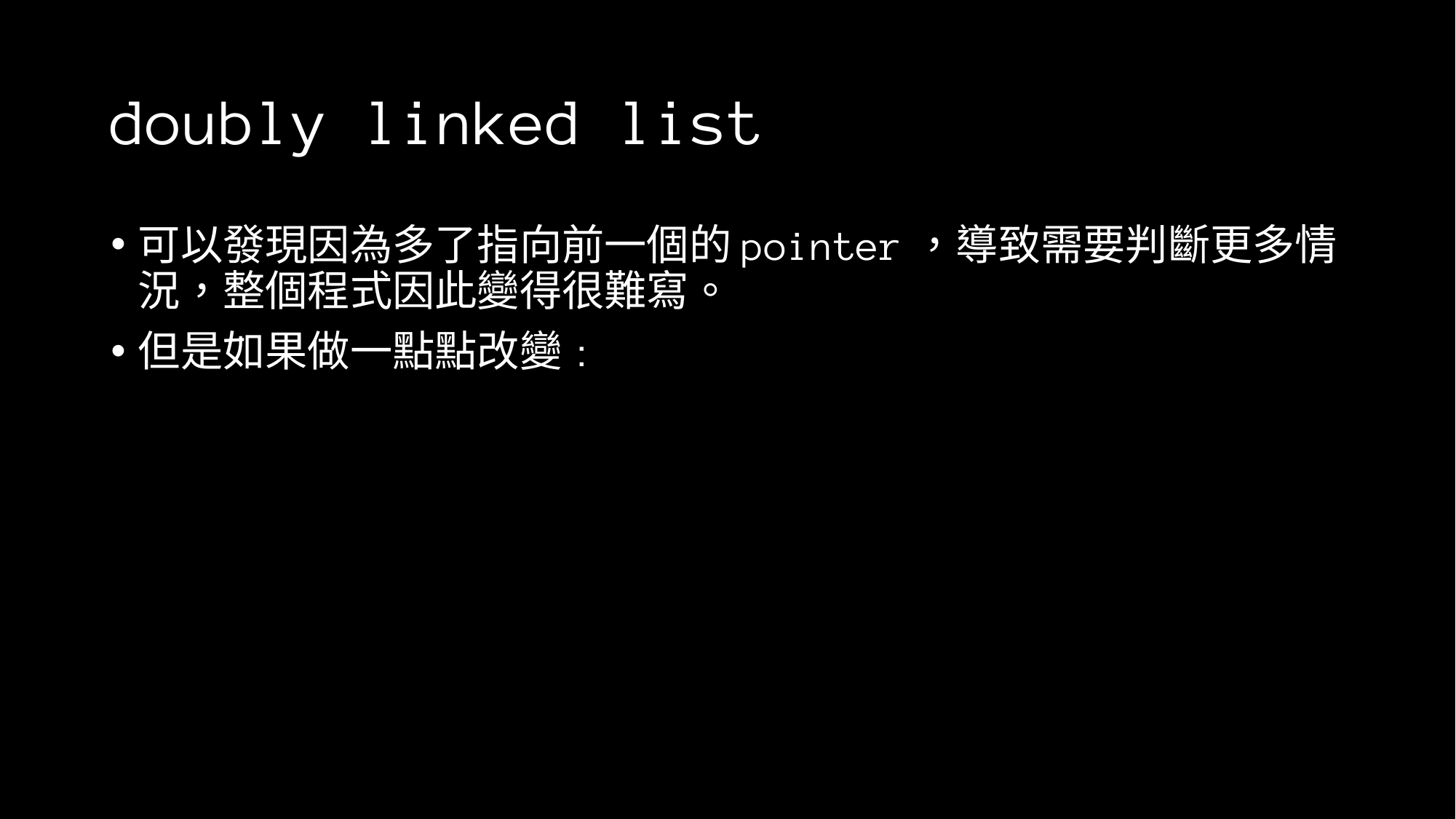

# doubly linked list
可以發現因為多了指向前一個的pointer，導致需要判斷更多情況，整個程式因此變得很難寫。
但是如果做一點點改變: